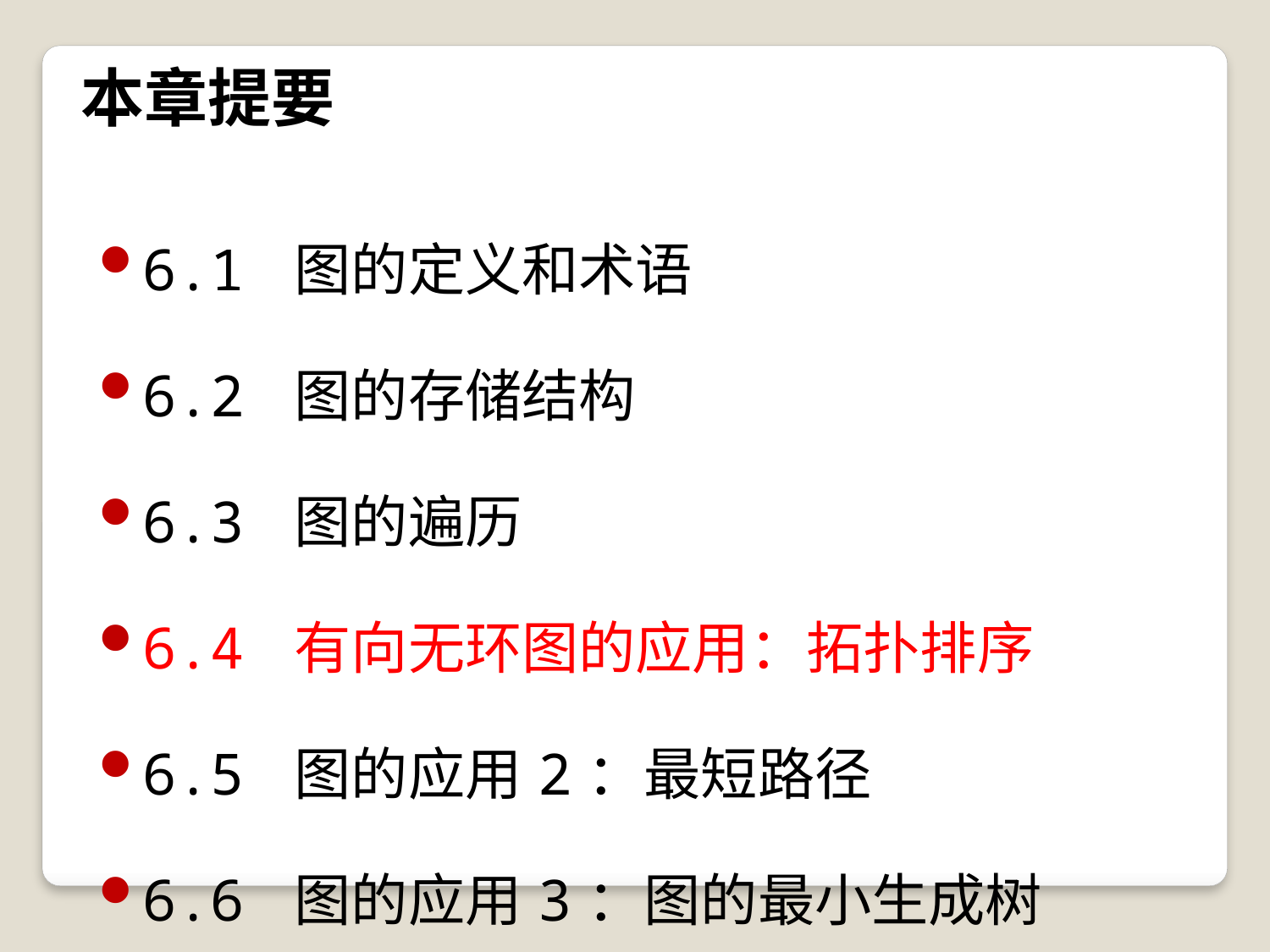

# 本章提要
6.1 图的定义和术语
6.2 图的存储结构
6.3 图的遍历
6.4 有向无环图的应用：拓扑排序
6.5 图的应用2：最短路径
6.6 图的应用3：图的最小生成树